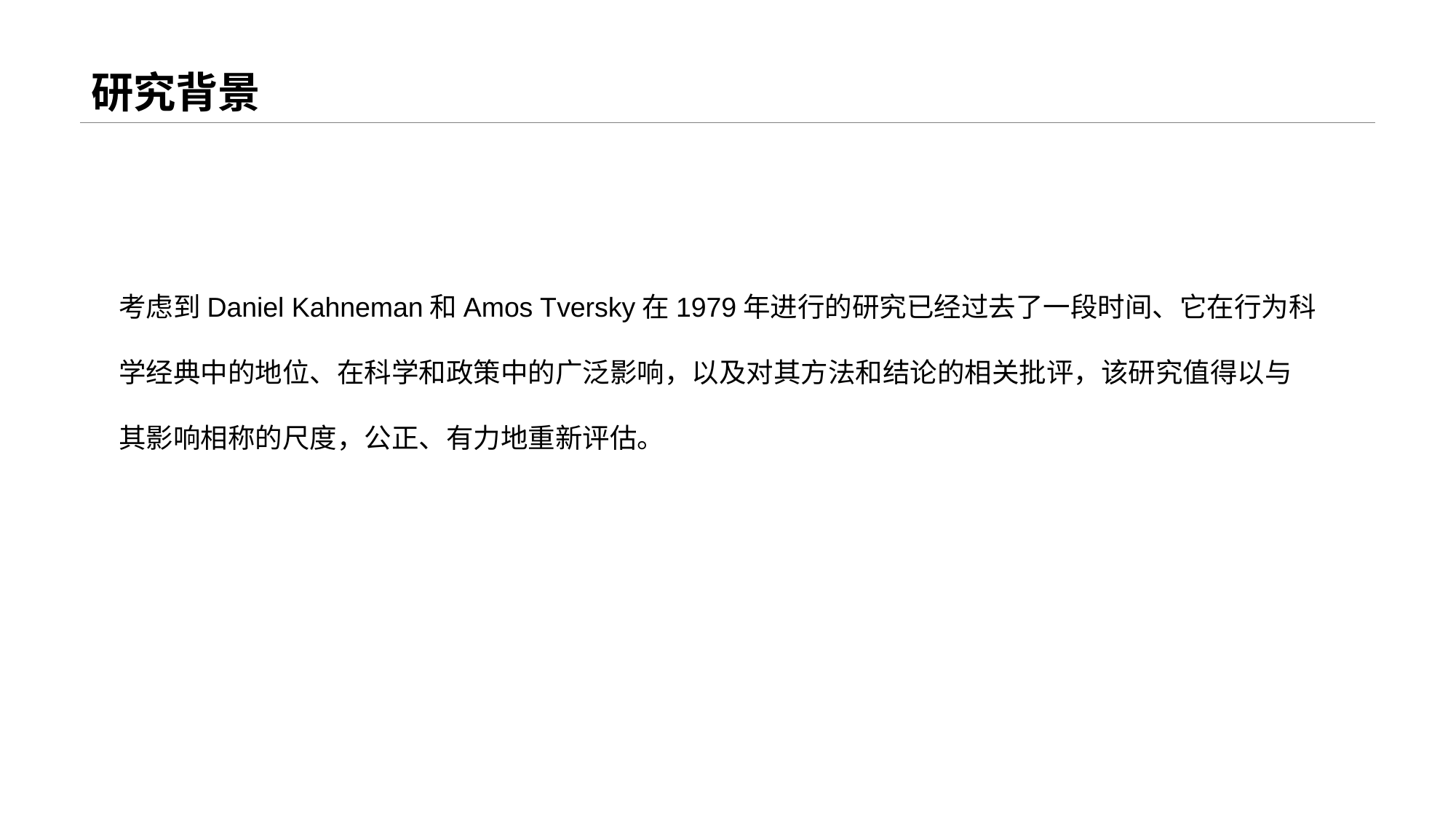

# 研究背景
考虑到Daniel Kahneman和Amos Tversky在1979年进行的研究已经过去了一段时间、它在行为科学经典中的地位、在科学和政策中的广泛影响，以及对其方法和结论的相关批评，该研究值得以与其影响相称的尺度，公正、有力地重新评估。